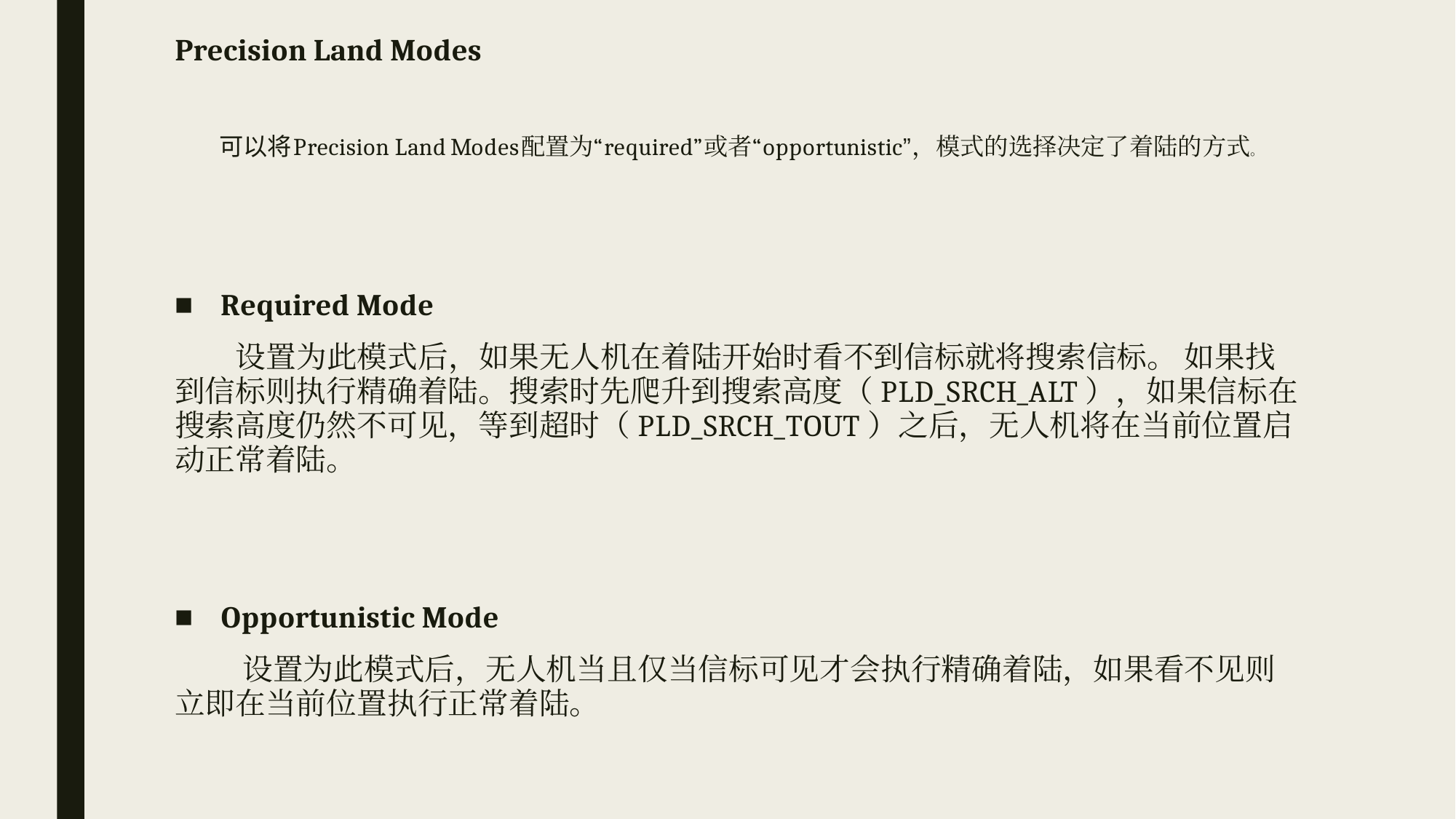

# Precision Land Modes
        可以将Precision Land Modes配置为“required”或者“opportunistic”，模式的选择决定了着陆的方式。

Required Mode
        设置为此模式后，如果无人机在着陆开始时看不到信标就将搜索信标。 如果找到信标则执行精确着陆。搜索时先爬升到搜索高度（PLD_SRCH_ALT），如果信标在搜索高度仍然不可见，等到超时（PLD_SRCH_TOUT）之后，无人机将在当前位置启动正常着陆。

Opportunistic Mode
         设置为此模式后，无人机当且仅当信标可见才会执行精确着陆，如果看不见则立即在当前位置执行正常着陆。